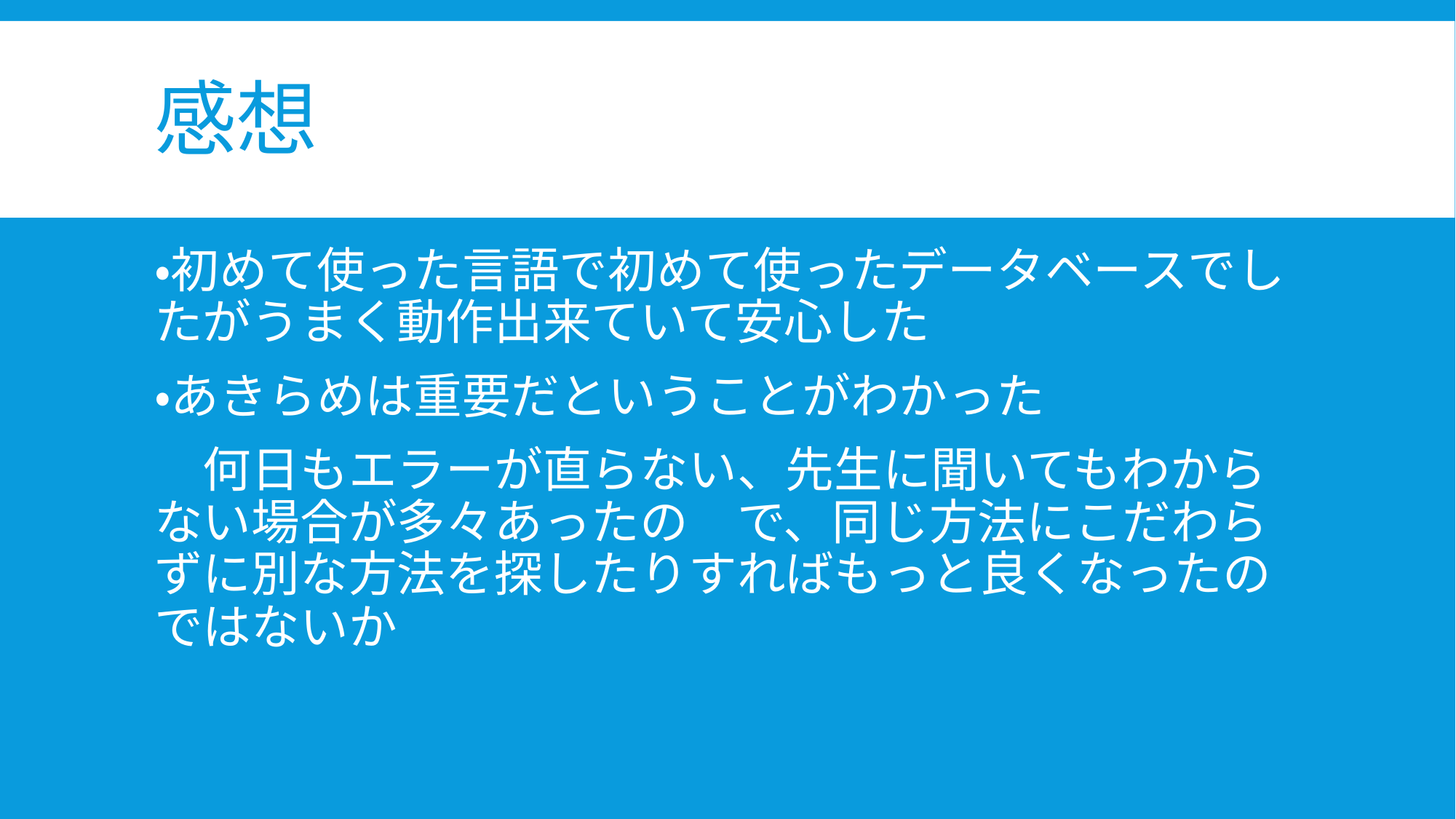

# 感想
・初めて使った言語で初めて使ったデータベースでしたがうまく動作出来ていて安心した
・あきらめは重要だということがわかった
　何日もエラーが直らない、先生に聞いてもわからない場合が多々あったの　で、同じ方法にこだわらずに別な方法を探したりすればもっと良くなったのではないか